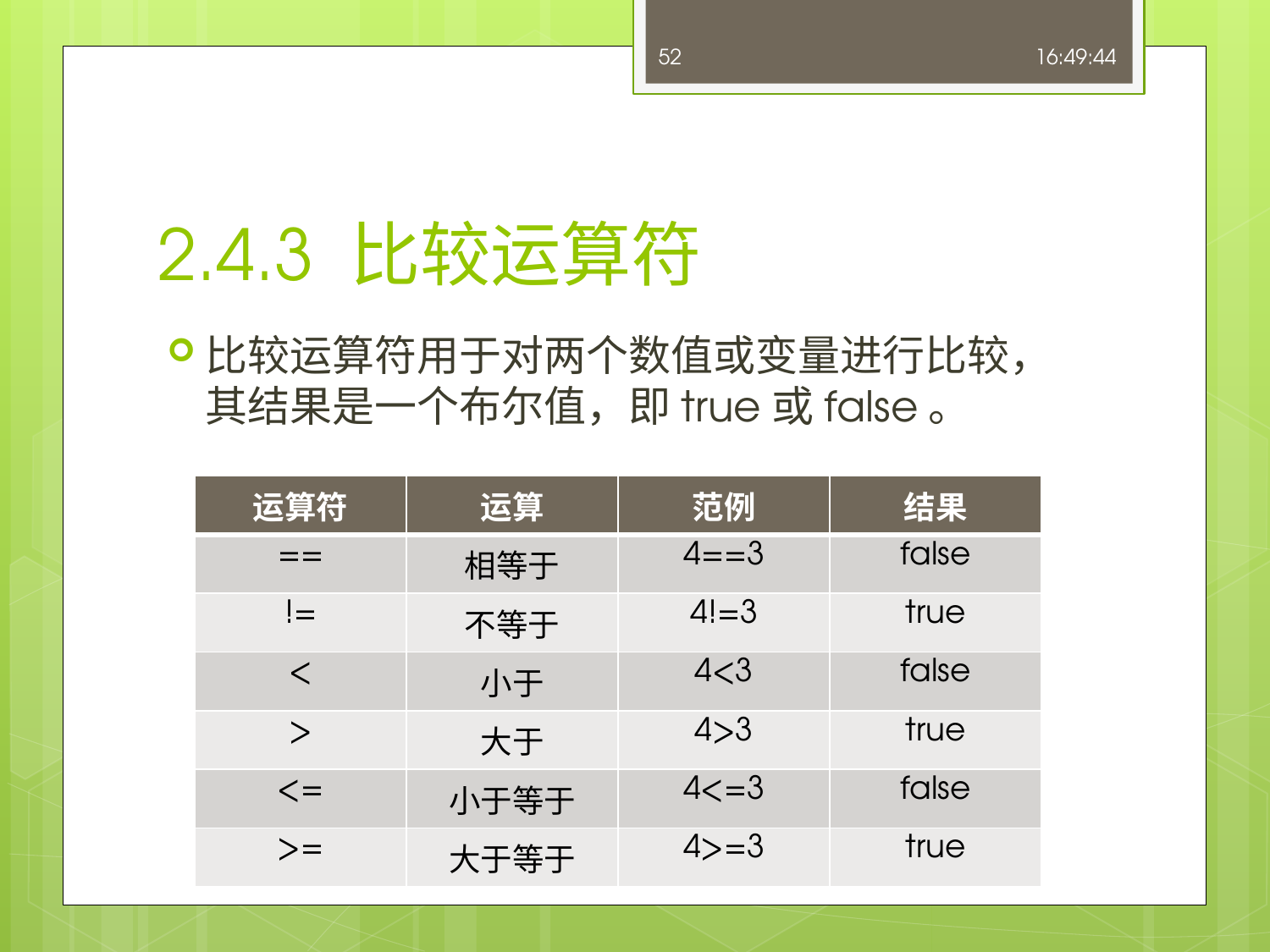

52
16:49:44
# 2.4.3 比较运算符
比较运算符用于对两个数值或变量进行比较，其结果是一个布尔值，即true或false。

| 运算符 | 运算 | 范例 | 结果 |
| --- | --- | --- | --- |
| == | 相等于 | 4==3 | false |
| != | 不等于 | 4!=3 | true |
| < | 小于 | 4<3 | false |
| > | 大于 | 4>3 | true |
| <= | 小于等于 | 4<=3 | false |
| >= | 大于等于 | 4>=3 | true |